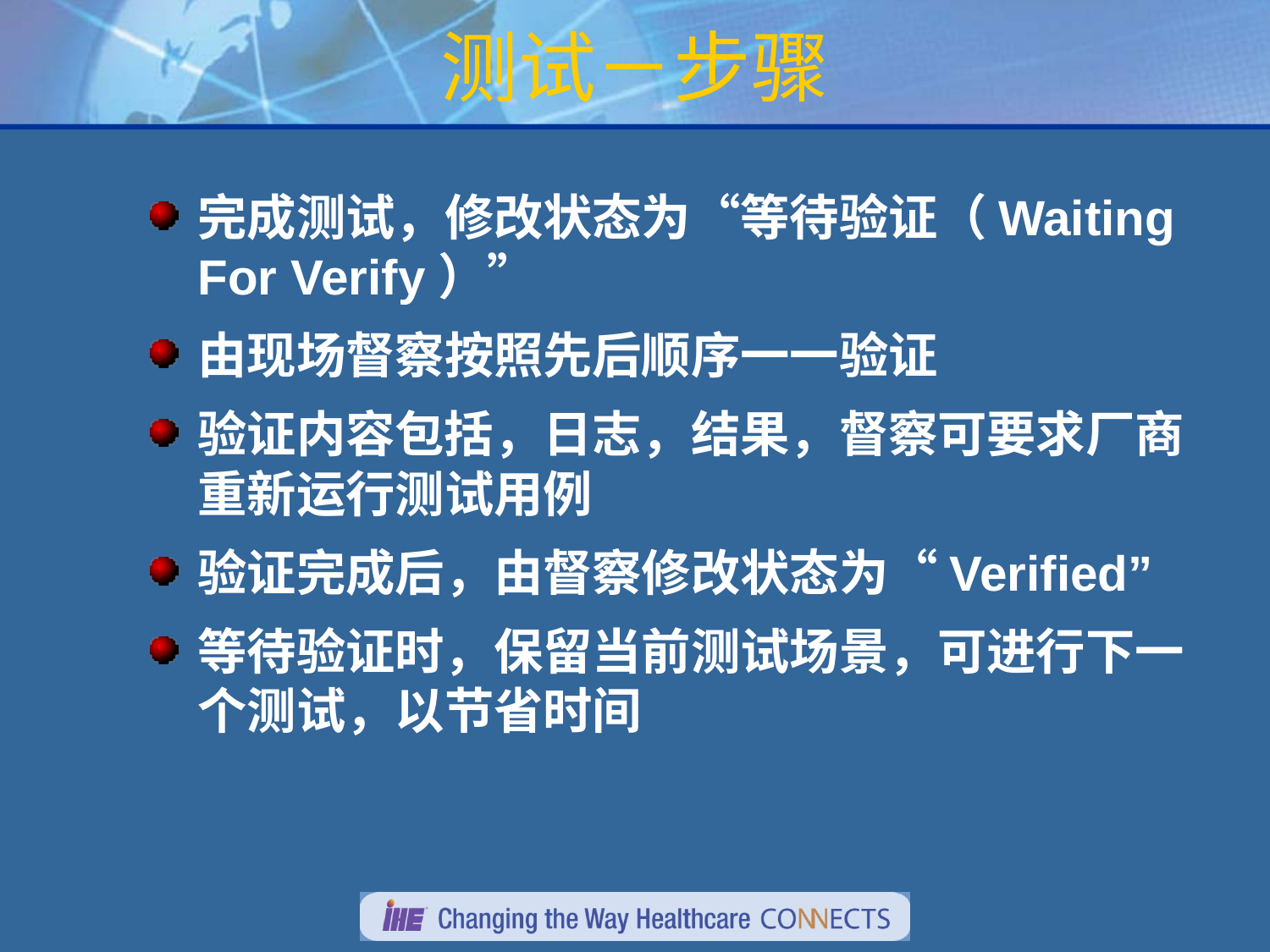

# 测试－步骤
完成测试，修改状态为“等待验证（Waiting For Verify）”
由现场督察按照先后顺序一一验证
验证内容包括，日志，结果，督察可要求厂商重新运行测试用例
验证完成后，由督察修改状态为“Verified”
等待验证时，保留当前测试场景，可进行下一个测试，以节省时间